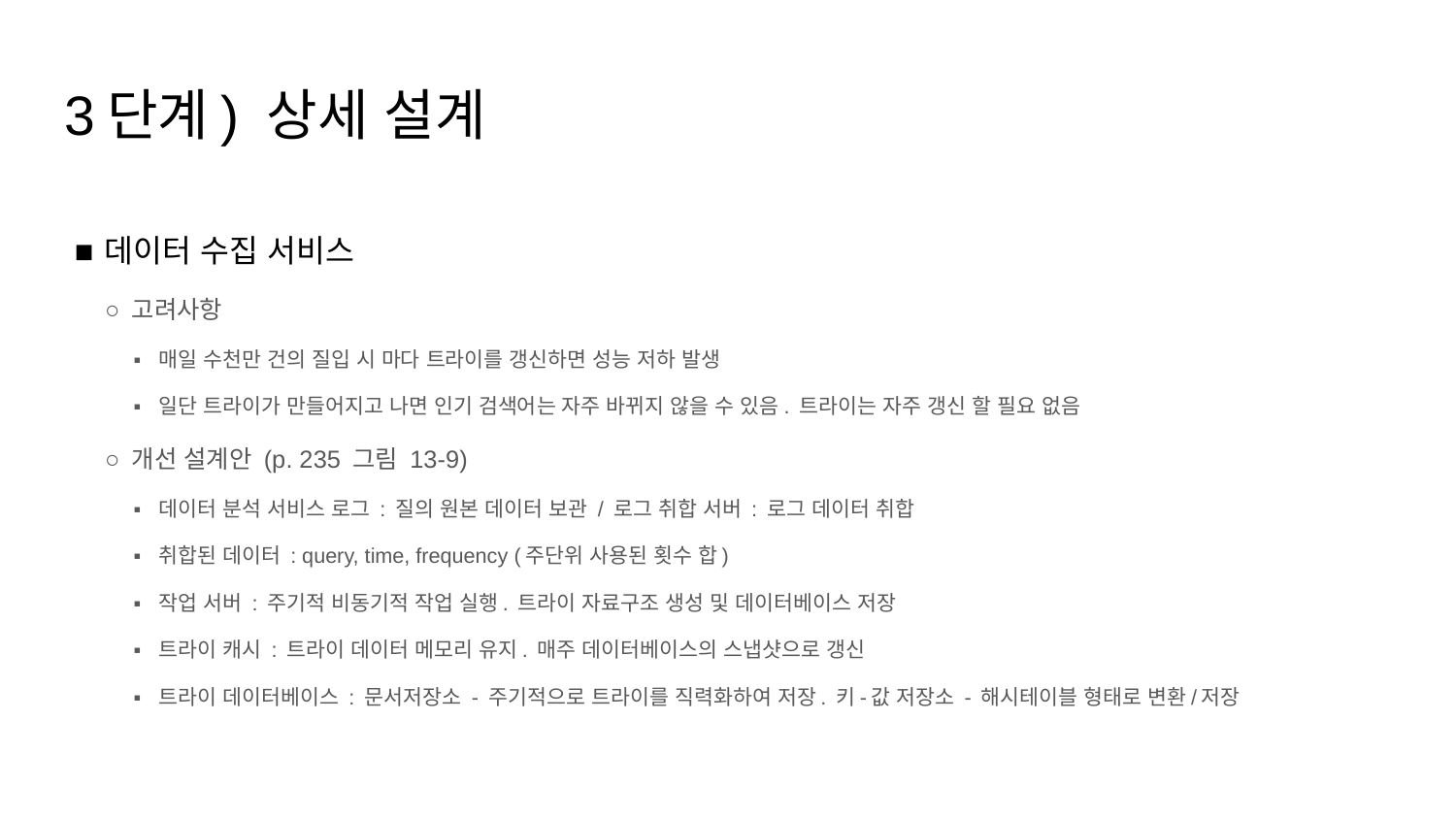

# 3단계) 상세 설계
데이터 수집 서비스
고려사항
매일 수천만 건의 질입 시 마다 트라이를 갱신하면 성능 저하 발생
일단 트라이가 만들어지고 나면 인기 검색어는 자주 바뀌지 않을 수 있음. 트라이는 자주 갱신 할 필요 없음
개선 설계안 (p. 235 그림 13-9)
데이터 분석 서비스 로그 : 질의 원본 데이터 보관 / 로그 취합 서버 : 로그 데이터 취합
취합된 데이터 : query, time, frequency (주단위 사용된 횟수 합)
작업 서버 : 주기적 비동기적 작업 실행. 트라이 자료구조 생성 및 데이터베이스 저장
트라이 캐시 : 트라이 데이터 메모리 유지. 매주 데이터베이스의 스냅샷으로 갱신
트라이 데이터베이스 : 문서저장소 - 주기적으로 트라이를 직력화하여 저장. 키-값 저장소 - 해시테이블 형태로 변환/저장